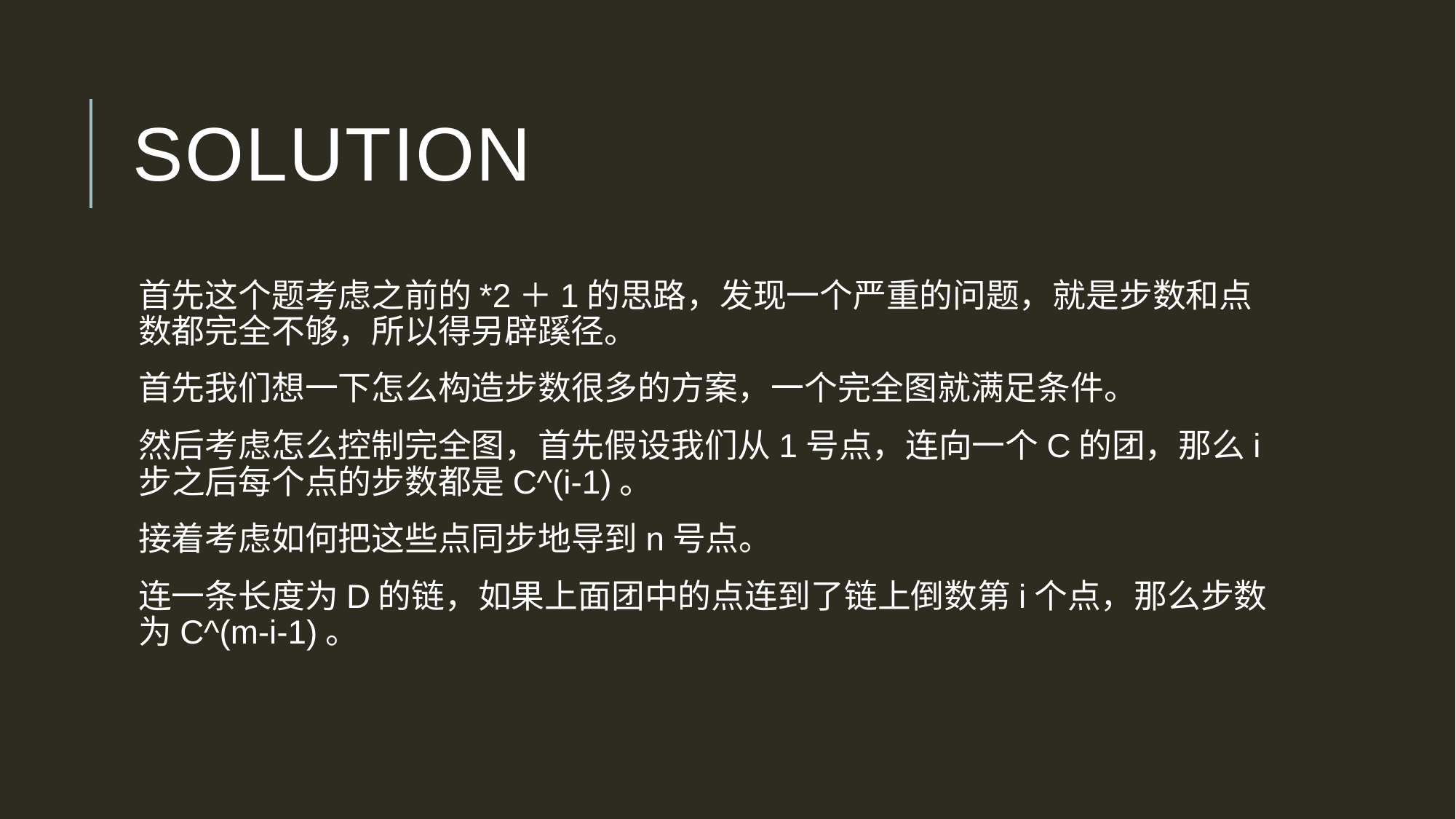

# Solution
首先这个题考虑之前的*2＋1的思路，发现一个严重的问题，就是步数和点数都完全不够，所以得另辟蹊径。
首先我们想一下怎么构造步数很多的方案，一个完全图就满足条件。
然后考虑怎么控制完全图，首先假设我们从1号点，连向一个C的团，那么i步之后每个点的步数都是C^(i-1)。
接着考虑如何把这些点同步地导到n号点。
连一条长度为D的链，如果上面团中的点连到了链上倒数第i个点，那么步数为C^(m-i-1)。